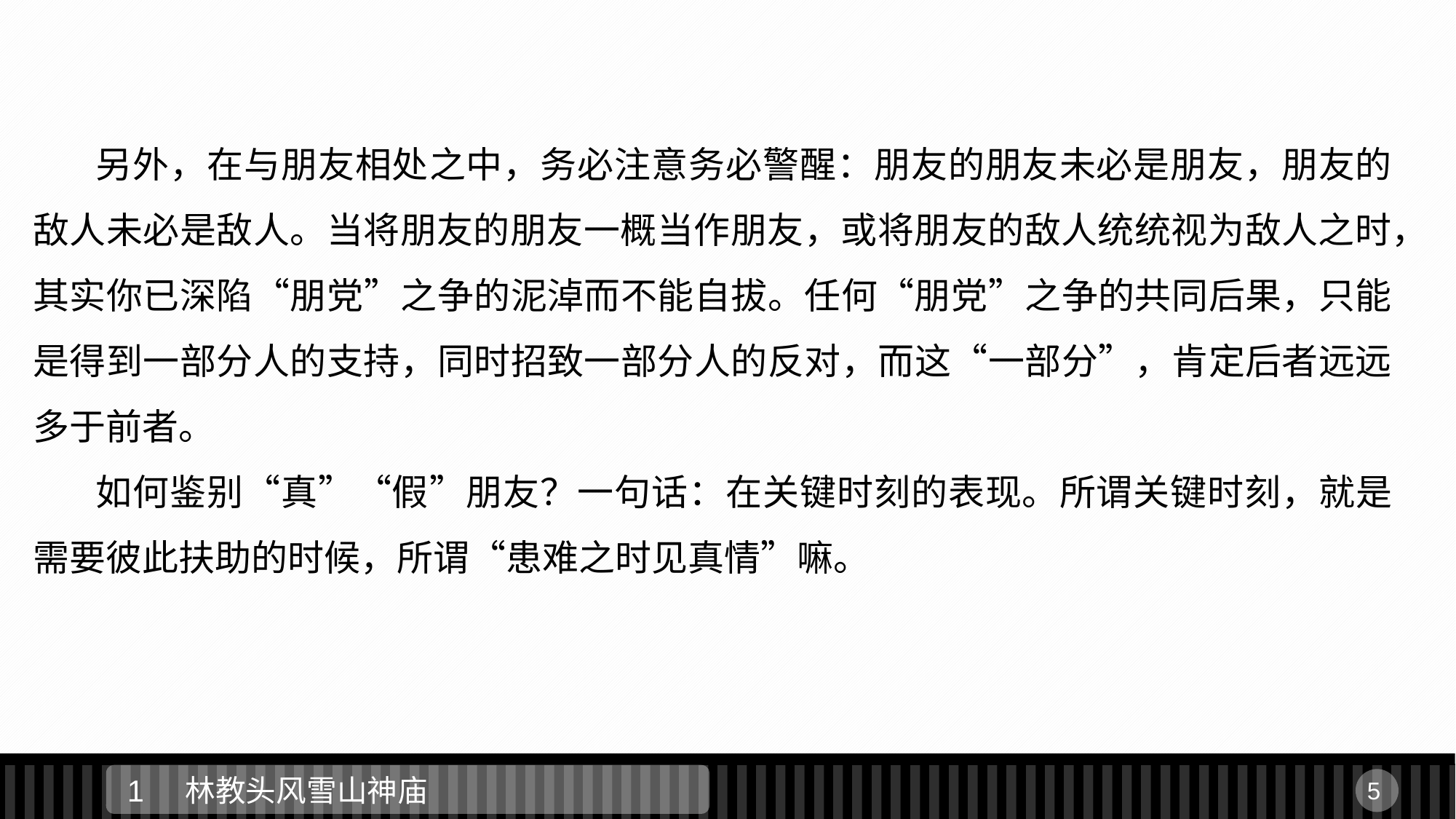

另外，在与朋友相处之中，务必注意务必警醒：朋友的朋友未必是朋友，朋友的敌人未必是敌人。当将朋友的朋友一概当作朋友，或将朋友的敌人统统视为敌人之时，其实你已深陷“朋党”之争的泥淖而不能自拔。任何“朋党”之争的共同后果，只能是得到一部分人的支持，同时招致一部分人的反对，而这“一部分”，肯定后者远远多于前者。
      如何鉴别“真”“假”朋友？一句话：在关键时刻的表现。所谓关键时刻，就是需要彼此扶助的时候，所谓“患难之时见真情”嘛。